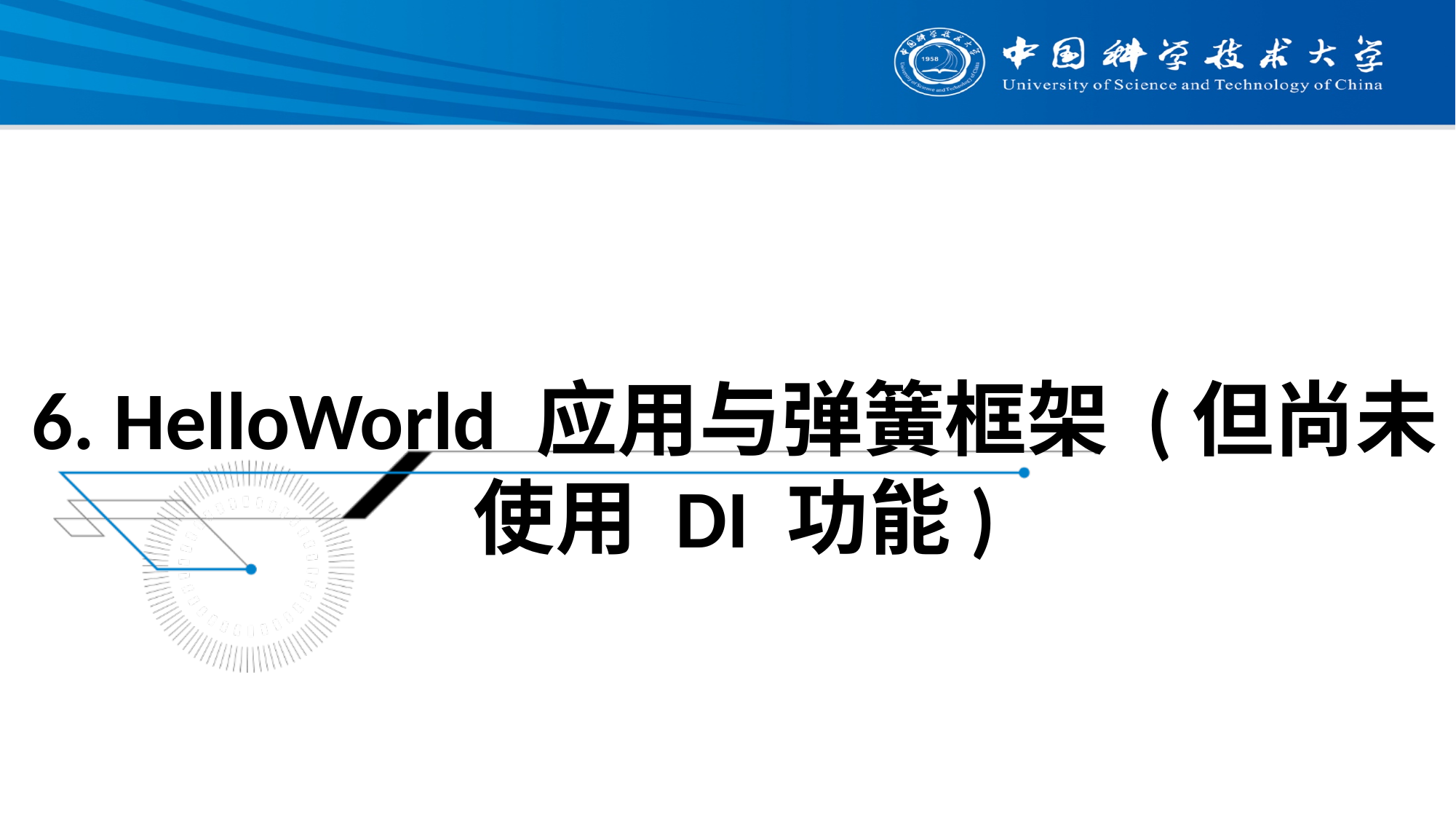

# 6. HelloWorld 应用与弹簧框架 (但尚未使用 DI 功能)